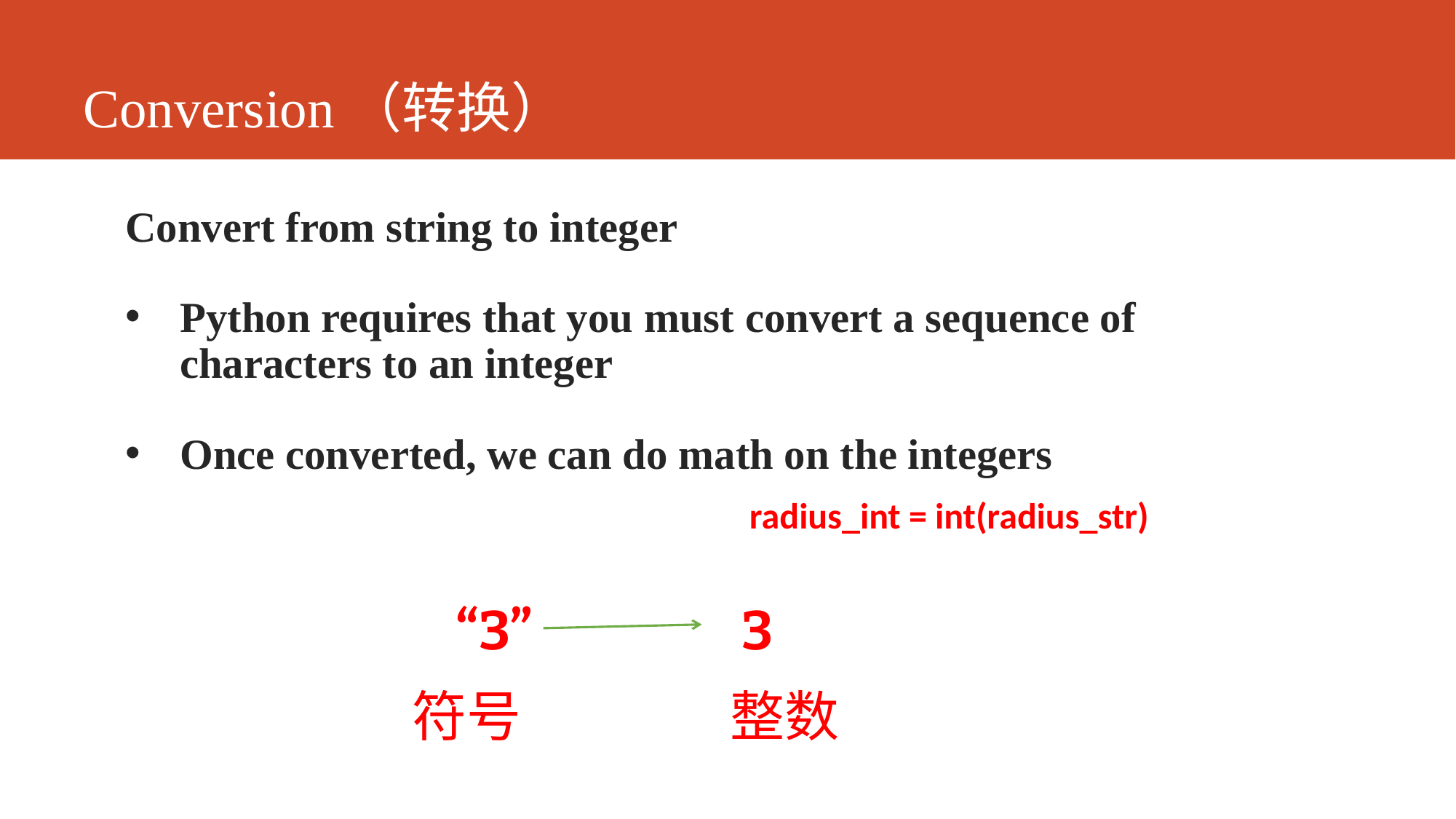

# Conversion（转换）
Convert from string to integer
Python requires that you must convert a sequence of characters to an integer
Once converted, we can do math on the integers
radius_int = int(radius_str)
“3”
3
符号
整数